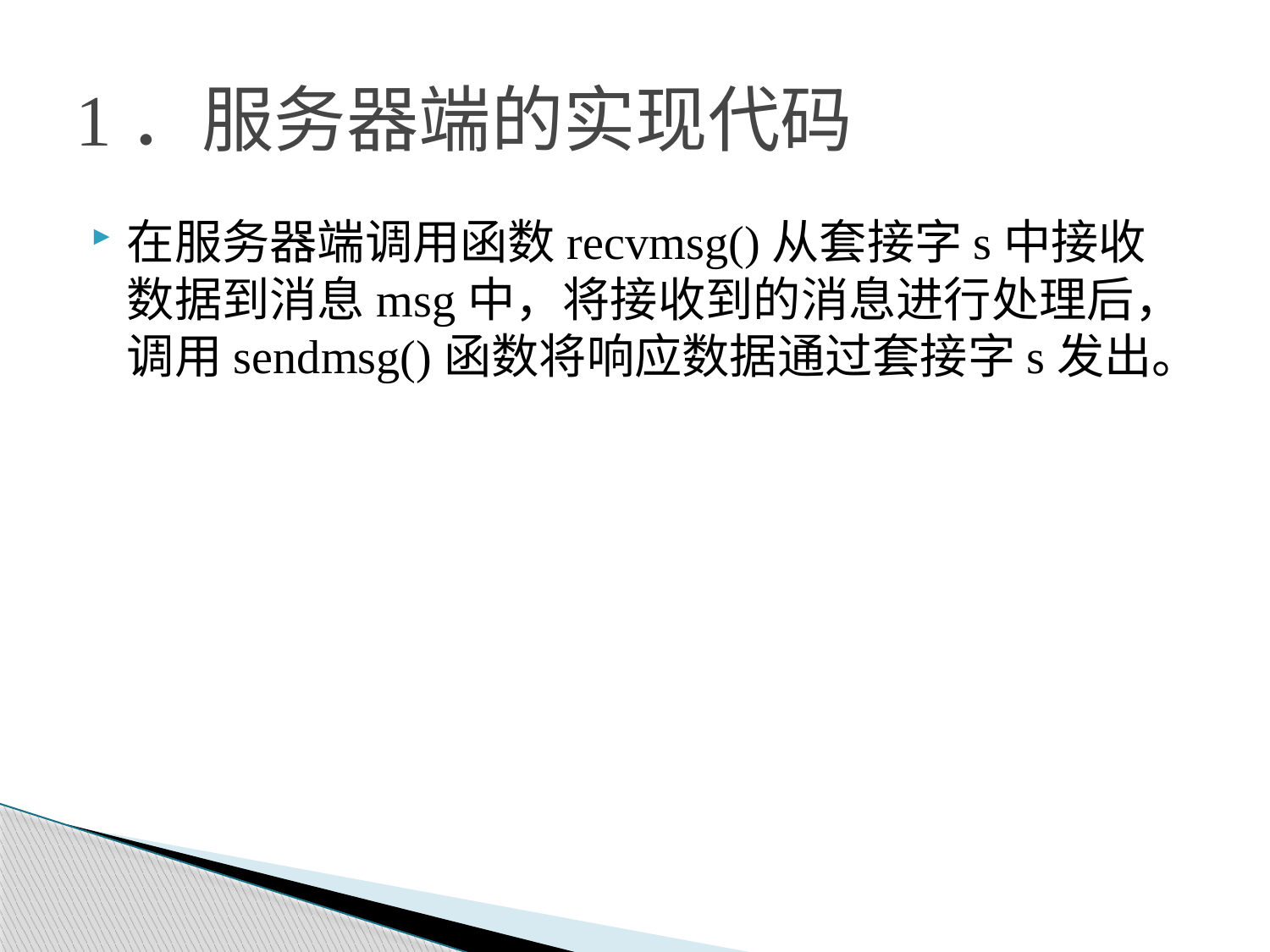

# 1．服务器端的实现代码
在服务器端调用函数recvmsg()从套接字s中接收数据到消息msg中，将接收到的消息进行处理后，调用sendmsg()函数将响应数据通过套接字s发出。